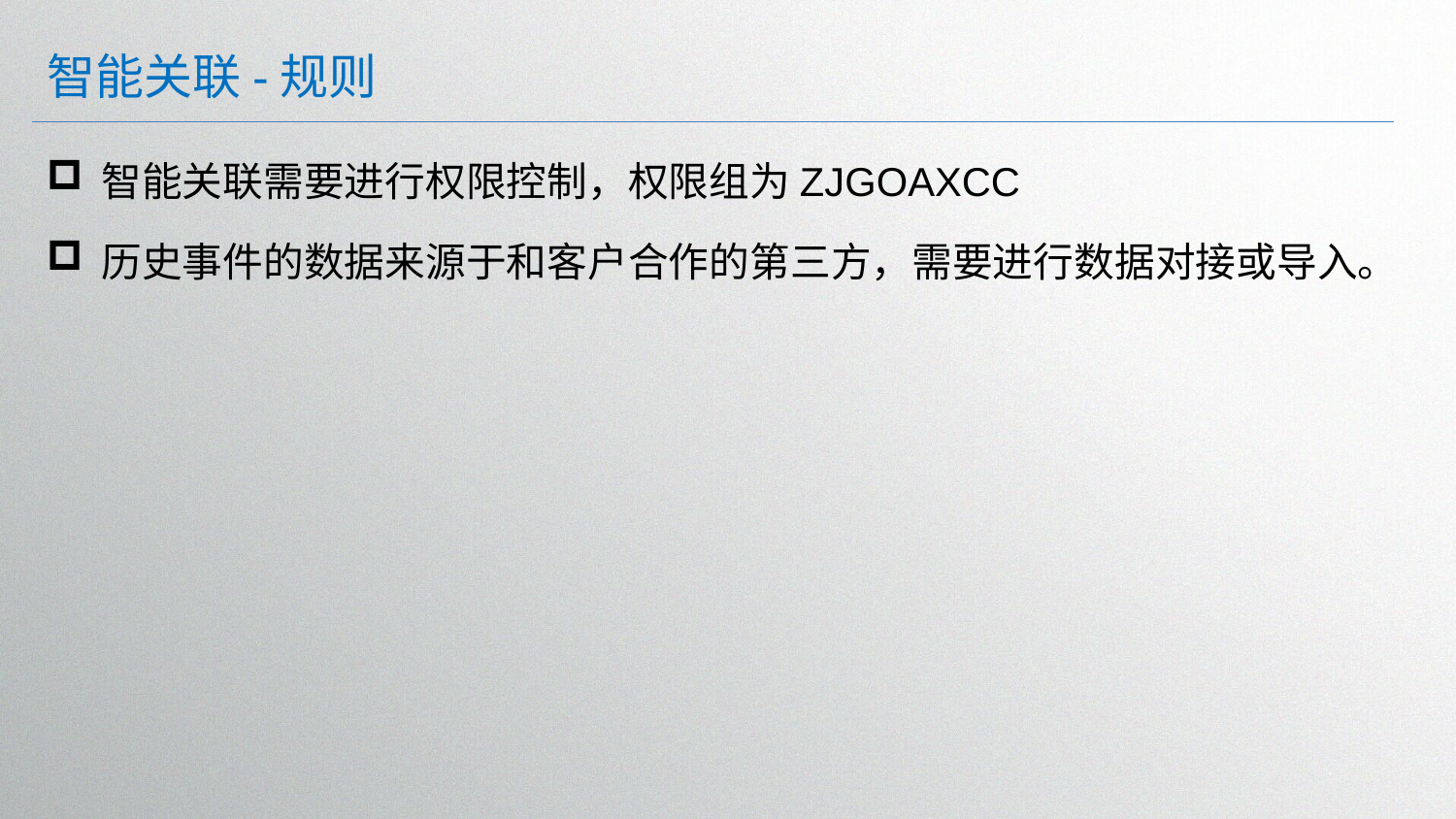

# 智能关联-规则
智能关联需要进行权限控制，权限组为ZJGOAXCC
历史事件的数据来源于和客户合作的第三方，需要进行数据对接或导入。